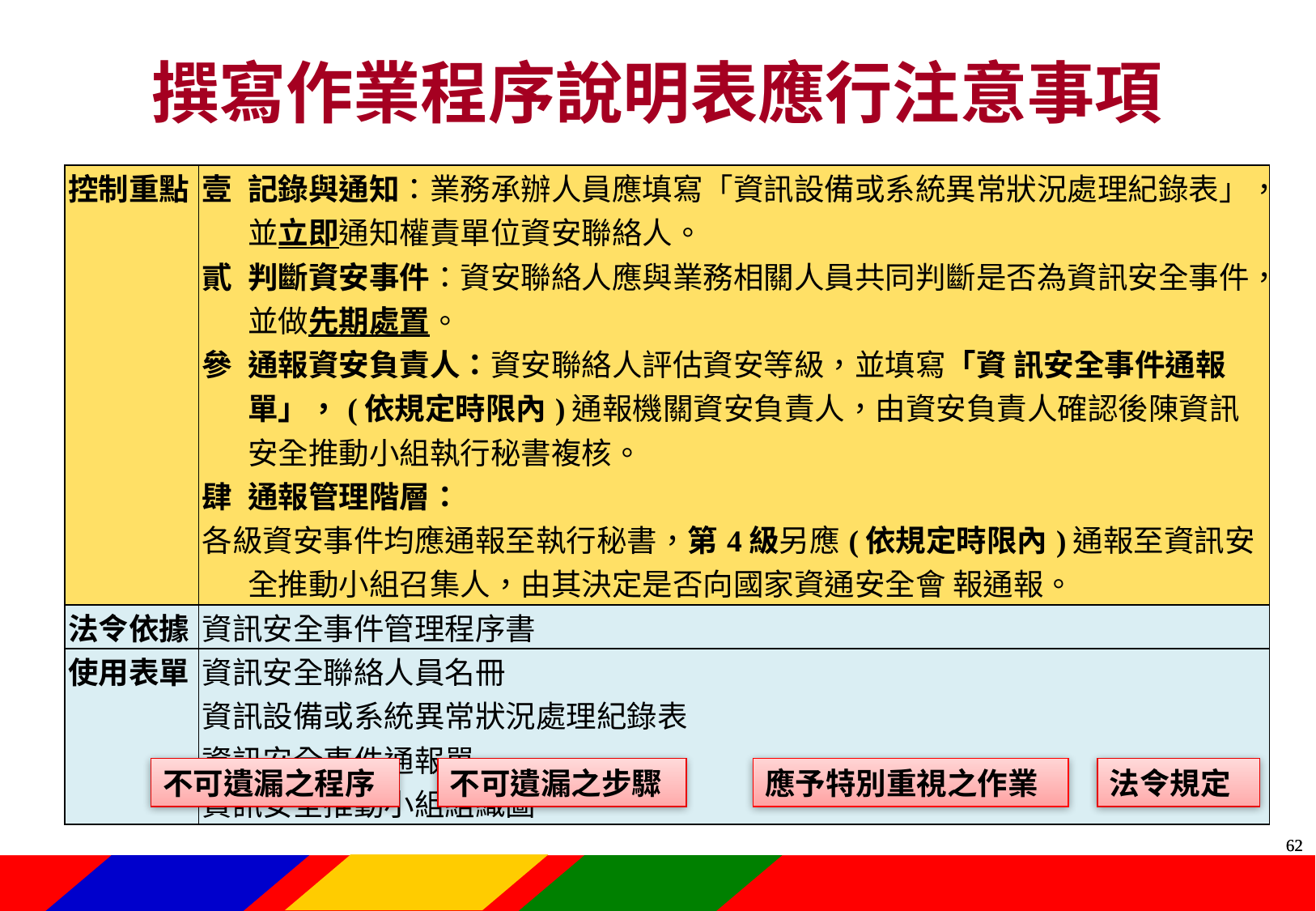

撰寫作業程序說明表應行注意事項
| 控制重點 | 記錄與通知：業務承辦人員應填寫「資訊設備或系統異常狀況處理紀錄表」，並立即通知權責單位資安聯絡人。 判斷資安事件：資安聯絡人應與業務相關人員共同判斷是否為資訊安全事件，並做先期處置。 通報資安負責人：資安聯絡人評估資安等級，並填寫「資 訊安全事件通報單」，(依規定時限內)通報機關資安負責人，由資安負責人確認後陳資訊安全推動小組執行秘書複核。 通報管理階層： 各級資安事件均應通報至執行秘書，第4級另應(依規定時限內)通報至資訊安全推動小組召集人，由其決定是否向國家資通安全會 報通報。 |
| --- | --- |
| 法令依據 | 資訊安全事件管理程序書 |
| 使用表單 | 資訊安全聯絡人員名冊 資訊設備或系統異常狀況處理紀錄表 資訊安全事件通報單 資訊安全推動小組組織圖 |
不可遺漏之程序
不可遺漏之步驟
應予特別重視之作業
法令規定
62
62